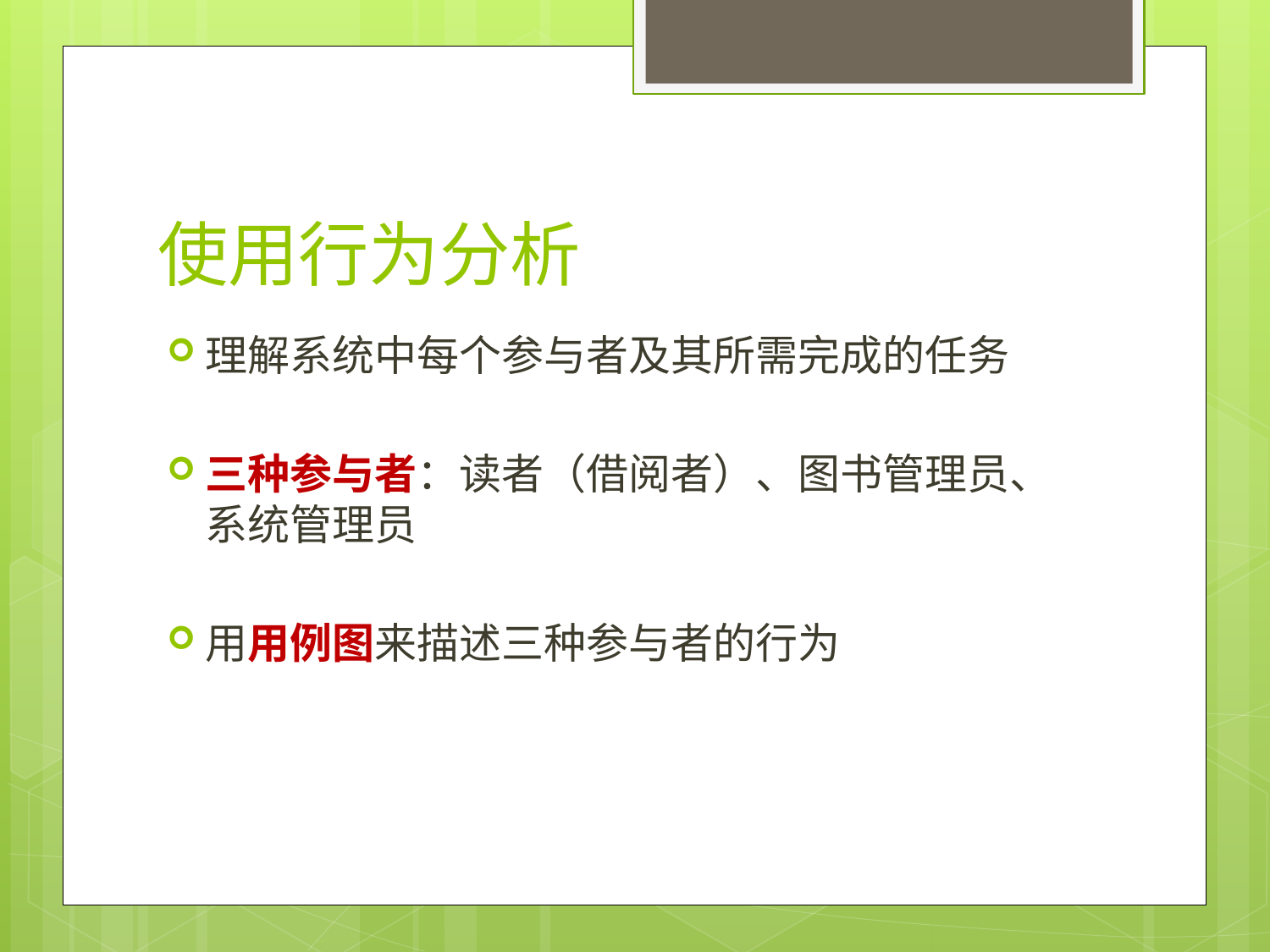

# 使用行为分析
理解系统中每个参与者及其所需完成的任务

三种参与者：读者（借阅者）、图书管理员、系统管理员

用用例图来描述三种参与者的行为